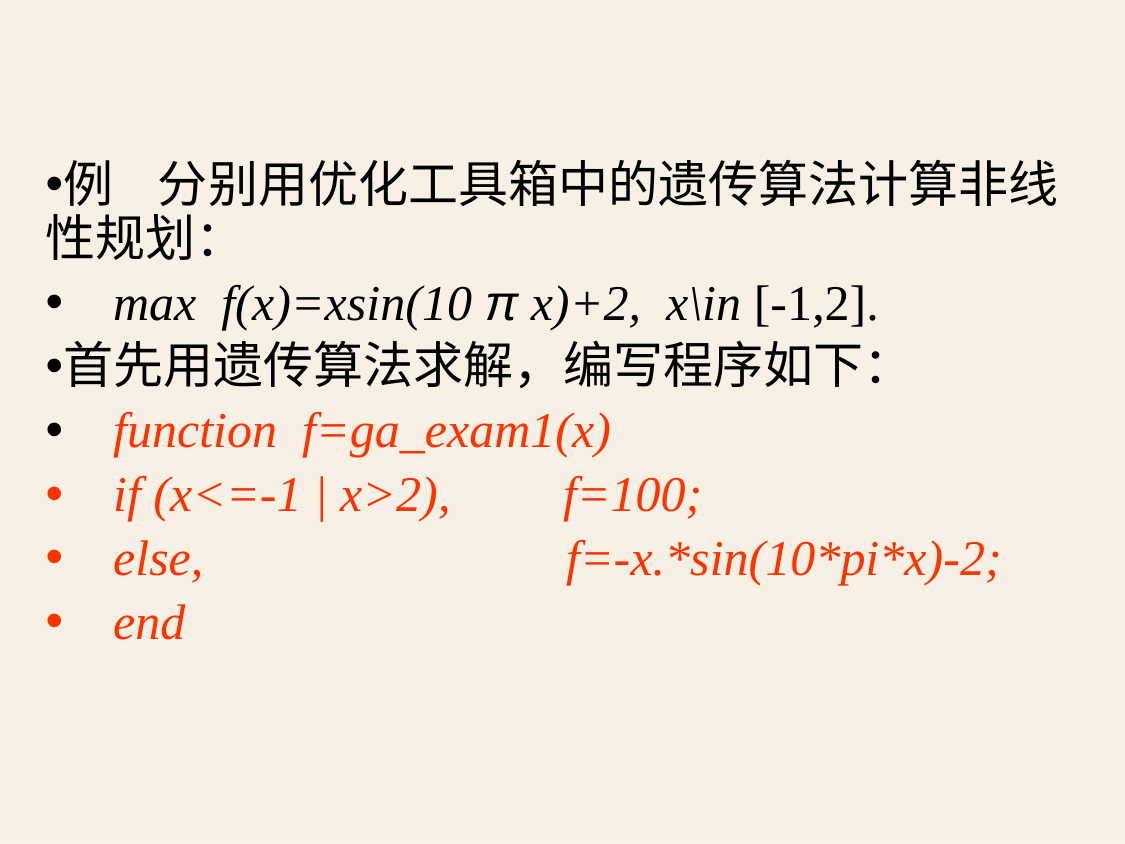

例    分别用优化工具箱中的遗传算法计算非线性规划：
    max  f(x)=xsin(10 π x)+2,  x\in [-1,2].
首先用遗传算法求解，编写程序如下：
    function  f=ga_exam1(x)
    if (x<=-1 | x>2),         f=100;
    else,                             f=-x.*sin(10*pi*x)-2;
    end